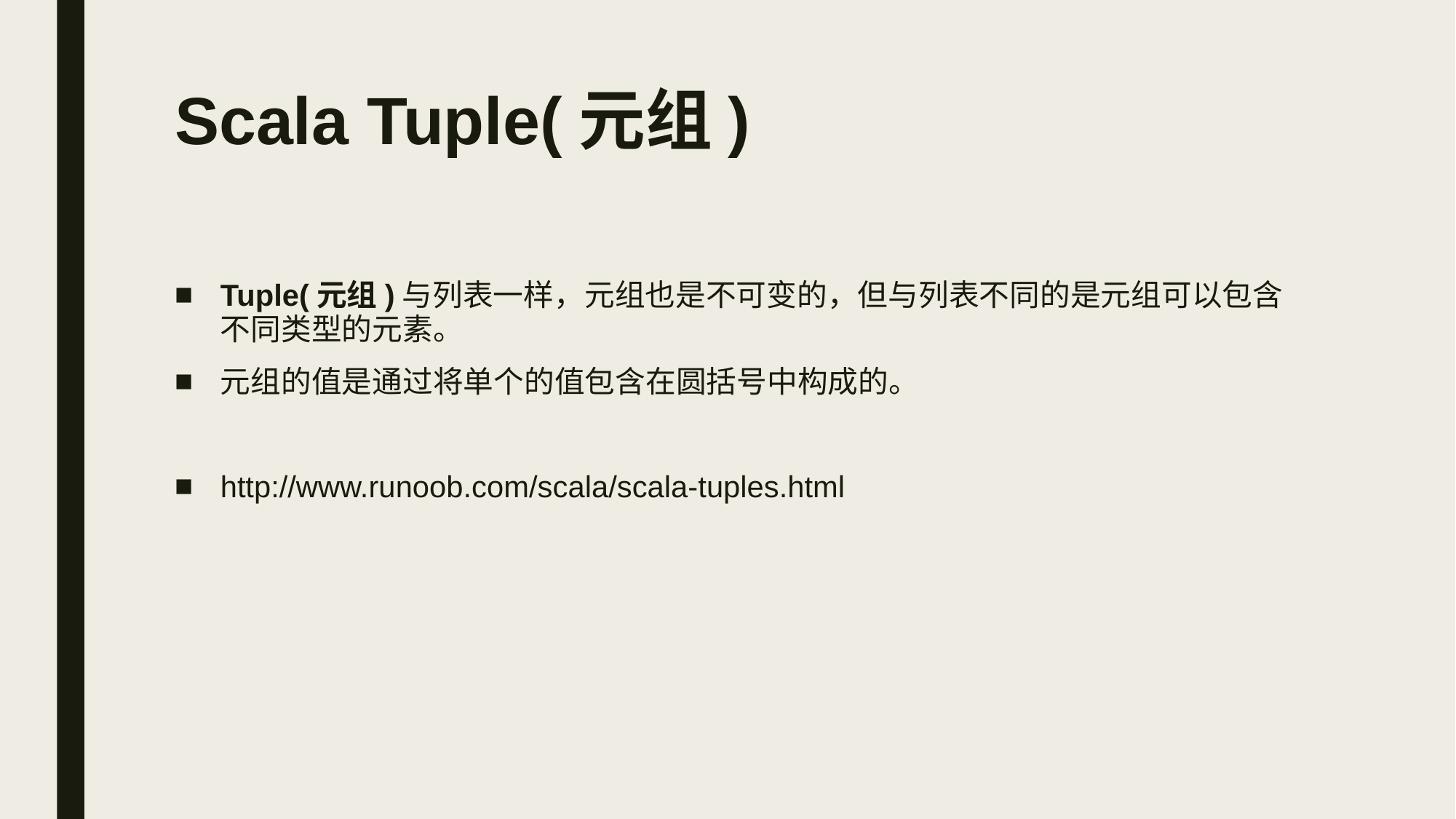

# Scala Tuple(元组)
Tuple(元组)与列表一样，元组也是不可变的，但与列表不同的是元组可以包含不同类型的元素。
元组的值是通过将单个的值包含在圆括号中构成的。

http://www.runoob.com/scala/scala-tuples.html